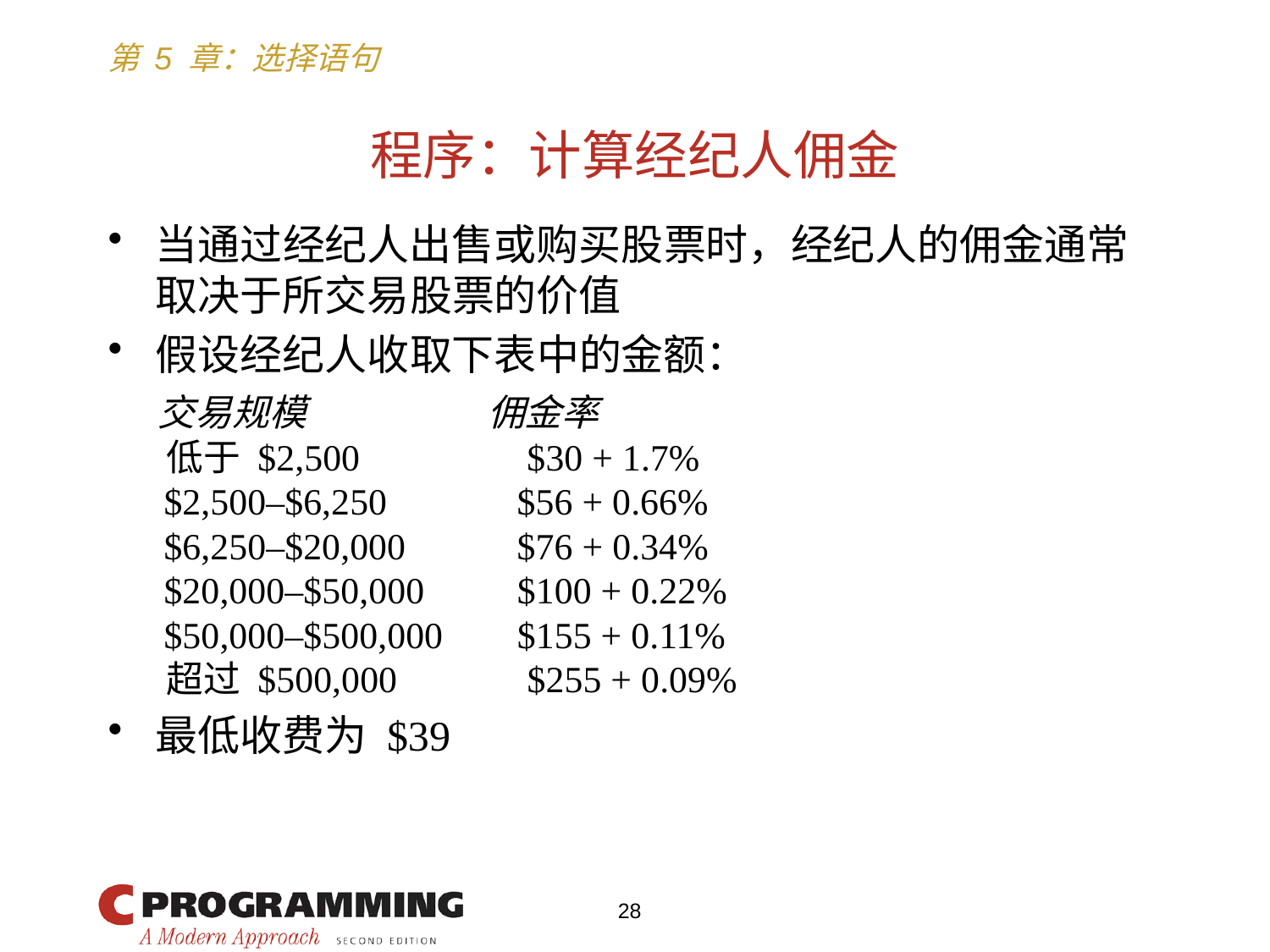

# 程序：计算经纪人佣金
当通过经纪人出售或购买股票时，经纪人的佣金通常取决于所交易股票的价值
假设经纪人收取下表中的金额：
     交易规模                      佣金率
      低于 $2,500                  $30 + 1.7%
      $2,500–$6,250              $56 + 0.66%
      $6,250–$20,000            $76 + 0.34%
      $20,000–$50,000          $100 + 0.22%
      $50,000–$500,000        $155 + 0.11%
      超过 $500,000              $255 + 0.09%
最低收费为 $39

28